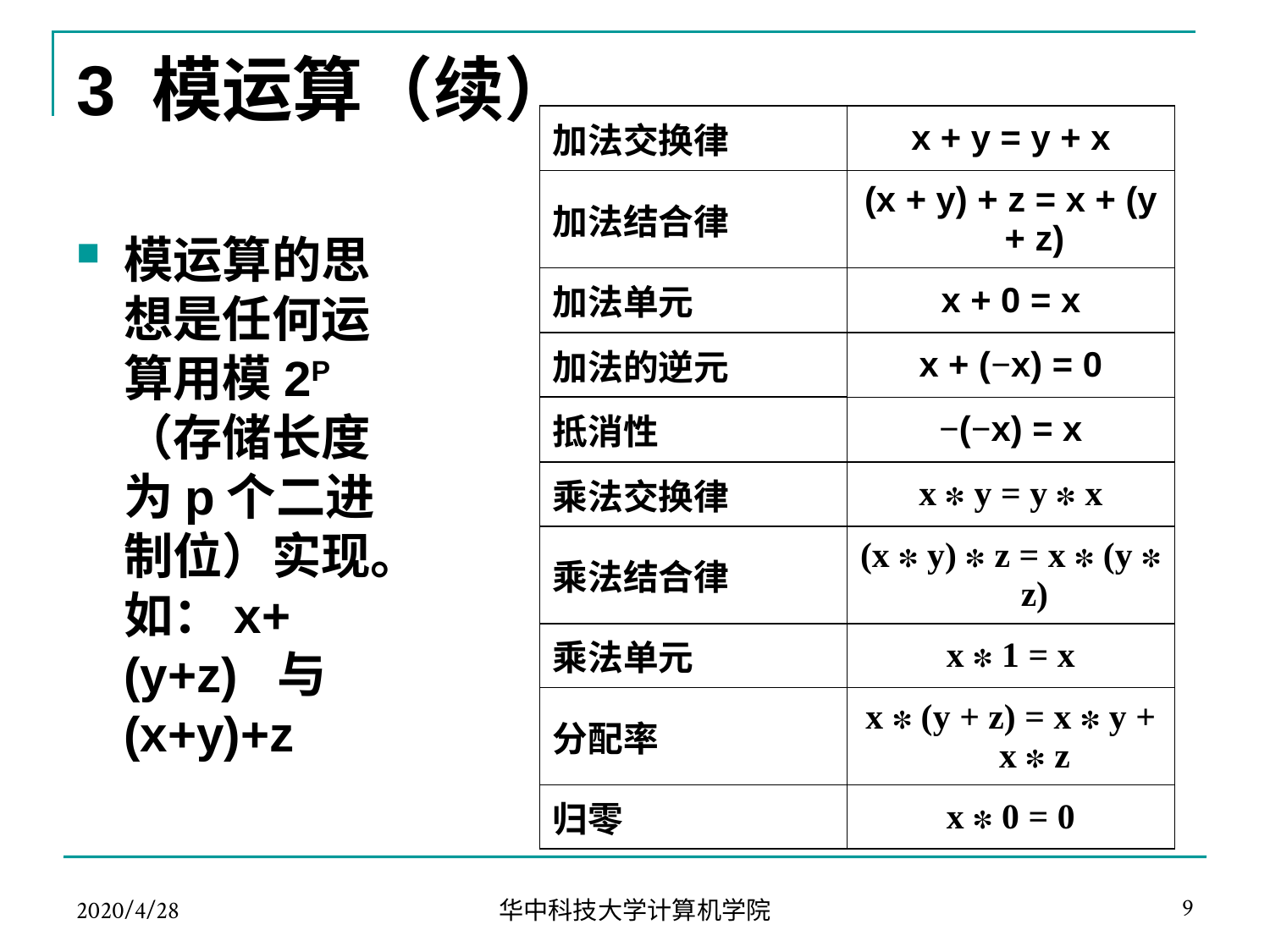

# 3 模运算（续）
| 加法交换律 | x + y = y + x |
| --- | --- |
| 加法结合律 | (x + y) + z = x + (y + z) |
| 加法单元 | x + 0 = x |
| 加法的逆元 | x + (−x) = 0 |
| 抵消性 | −(−x) = x |
| 乘法交换律 | x ∗ y = y ∗ x |
| 乘法结合律 | (x ∗ y) ∗ z = x ∗ (y ∗ z) |
| 乘法单元 | x ∗ 1 = x |
| 分配率 | x ∗ (y + z) = x ∗ y + x ∗ z |
| 归零 | x ∗ 0 = 0 |
模运算的思想是任何运算用模2P （存储长度为p个二进制位）实现。如：x+(y+z)  与  (x+y)+z
2020/4/28
9
华中科技大学计算机学院